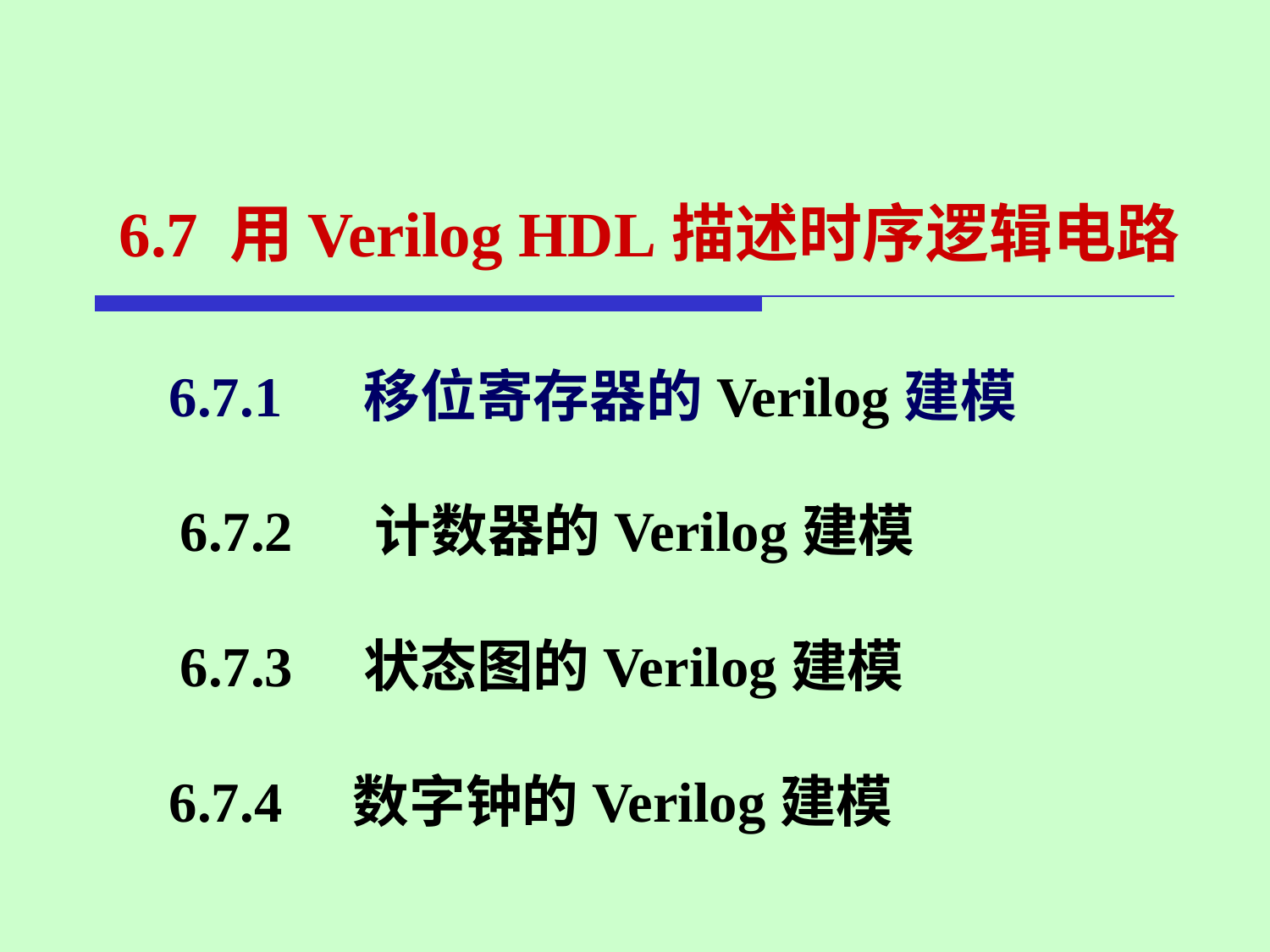

6.7 用Verilog HDL描述时序逻辑电路
    6.7.1  移位寄存器的Verilog建模
  6.7.2  计数器的Verilog建模
  6.7.3    状态图的Verilog建模
    6.7.4    数字钟的Verilog建模